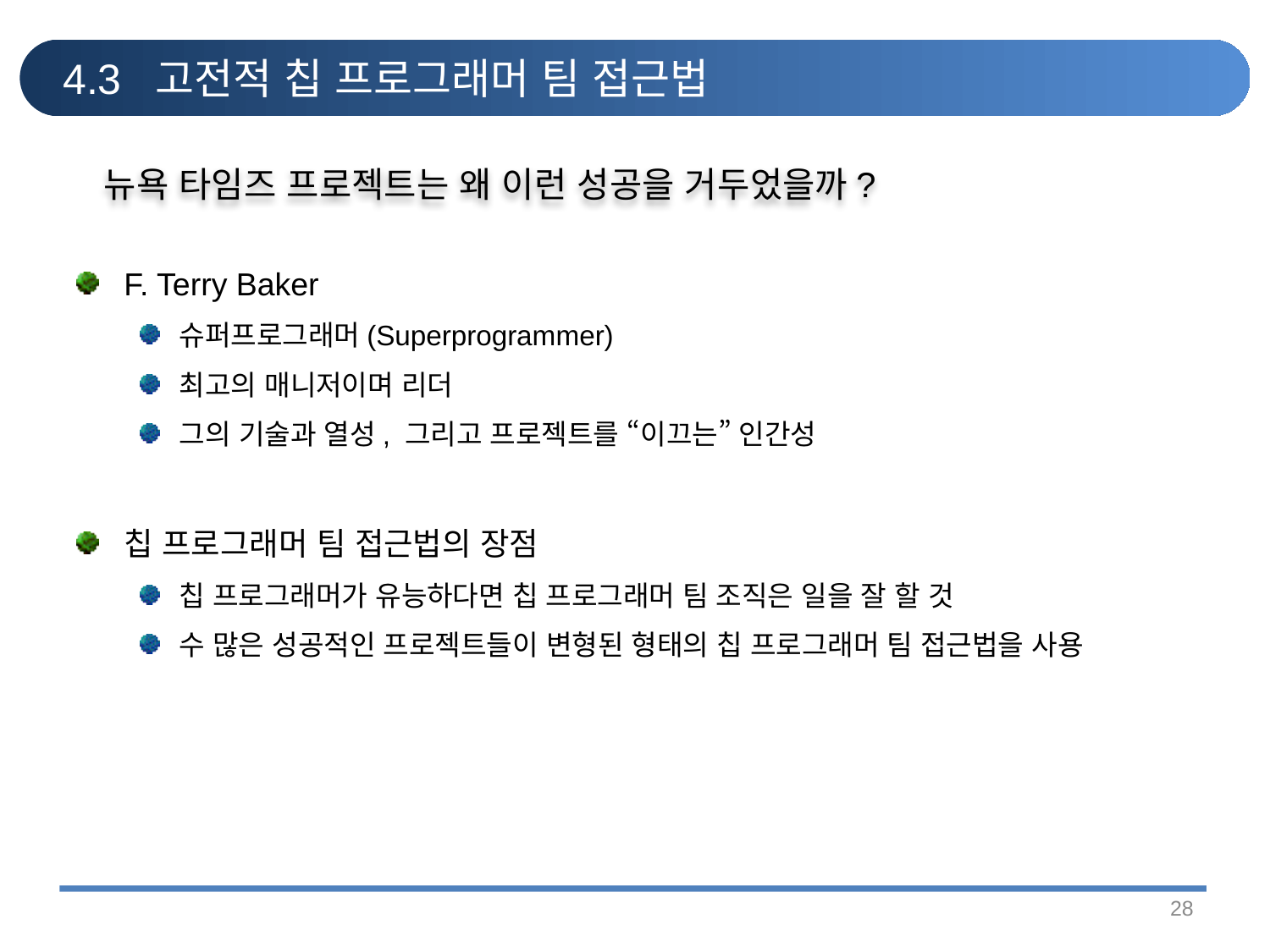

# 4.3  고전적 칩 프로그래머 팀 접근법
뉴욕 타임즈 프로젝트는 왜 이런 성공을 거두었을까?
F. Terry Baker
슈퍼프로그래머(Superprogrammer)
최고의 매니저이며 리더
그의 기술과 열성, 그리고 프로젝트를 “이끄는” 인간성

칩 프로그래머 팀 접근법의 장점
칩 프로그래머가 유능하다면 칩 프로그래머 팀 조직은 일을 잘 할 것
수 많은 성공적인 프로젝트들이 변형된 형태의 칩 프로그래머 팀 접근법을 사용
28